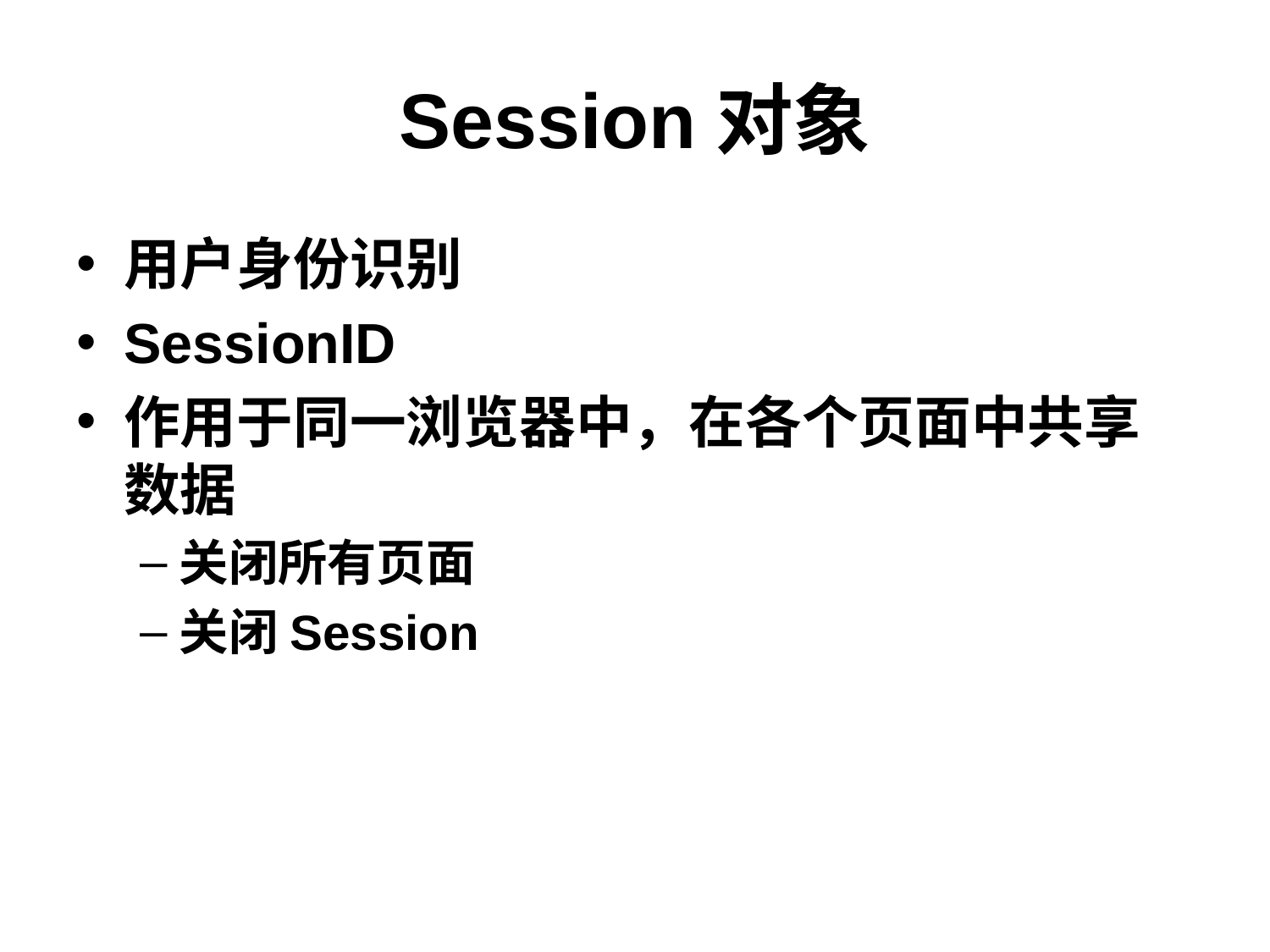

# Session对象
用户身份识别
SessionID
作用于同一浏览器中，在各个页面中共享数据
关闭所有页面
关闭Session